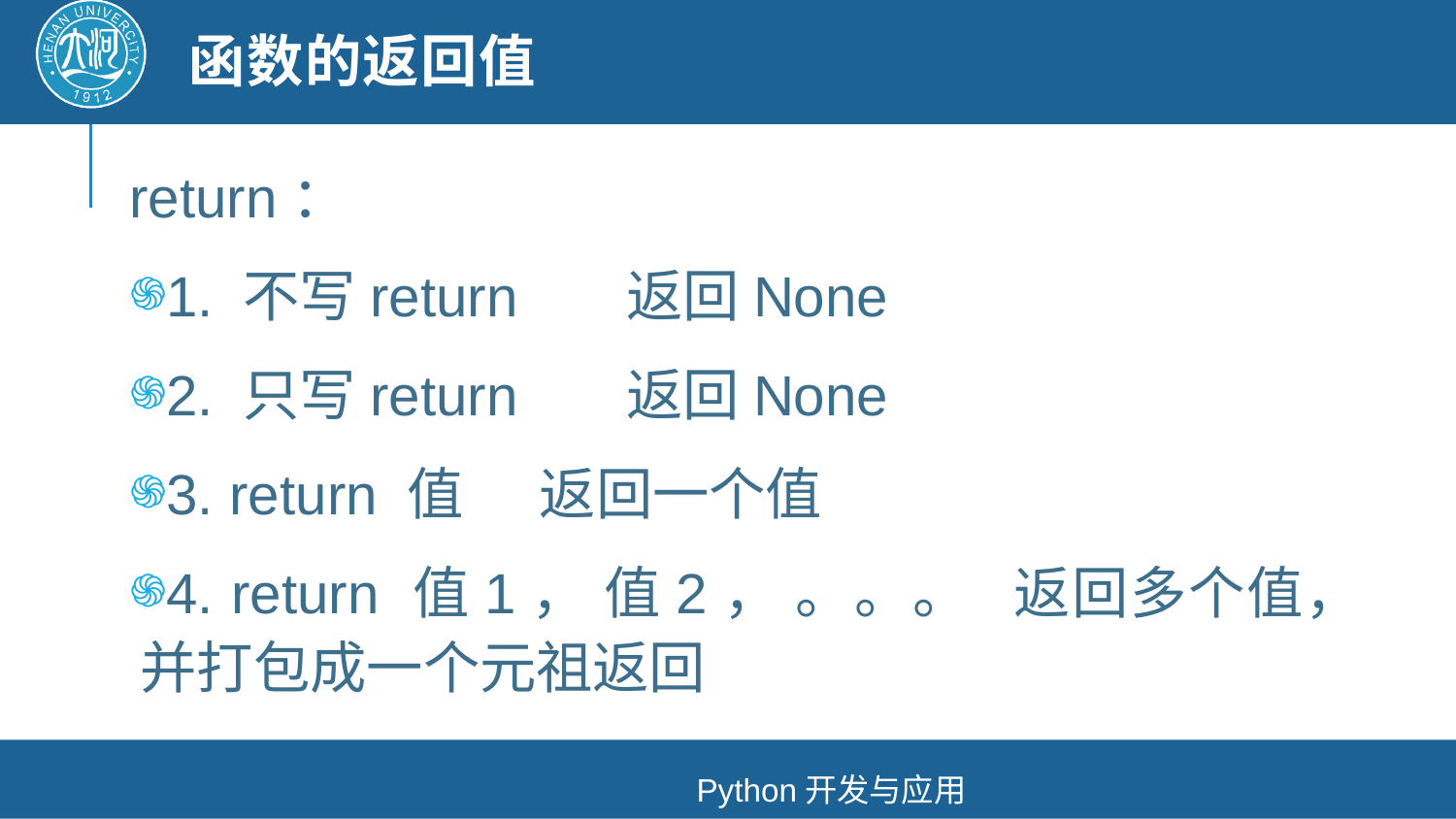

# 函数的返回值
return：
1. 不写return      返回None
2. 只写return      返回None
3. return 值      返回一个值
4. return 值1， 值2， 。。。   返回多个值，并打包成一个元祖返回

Python开发与应用
12